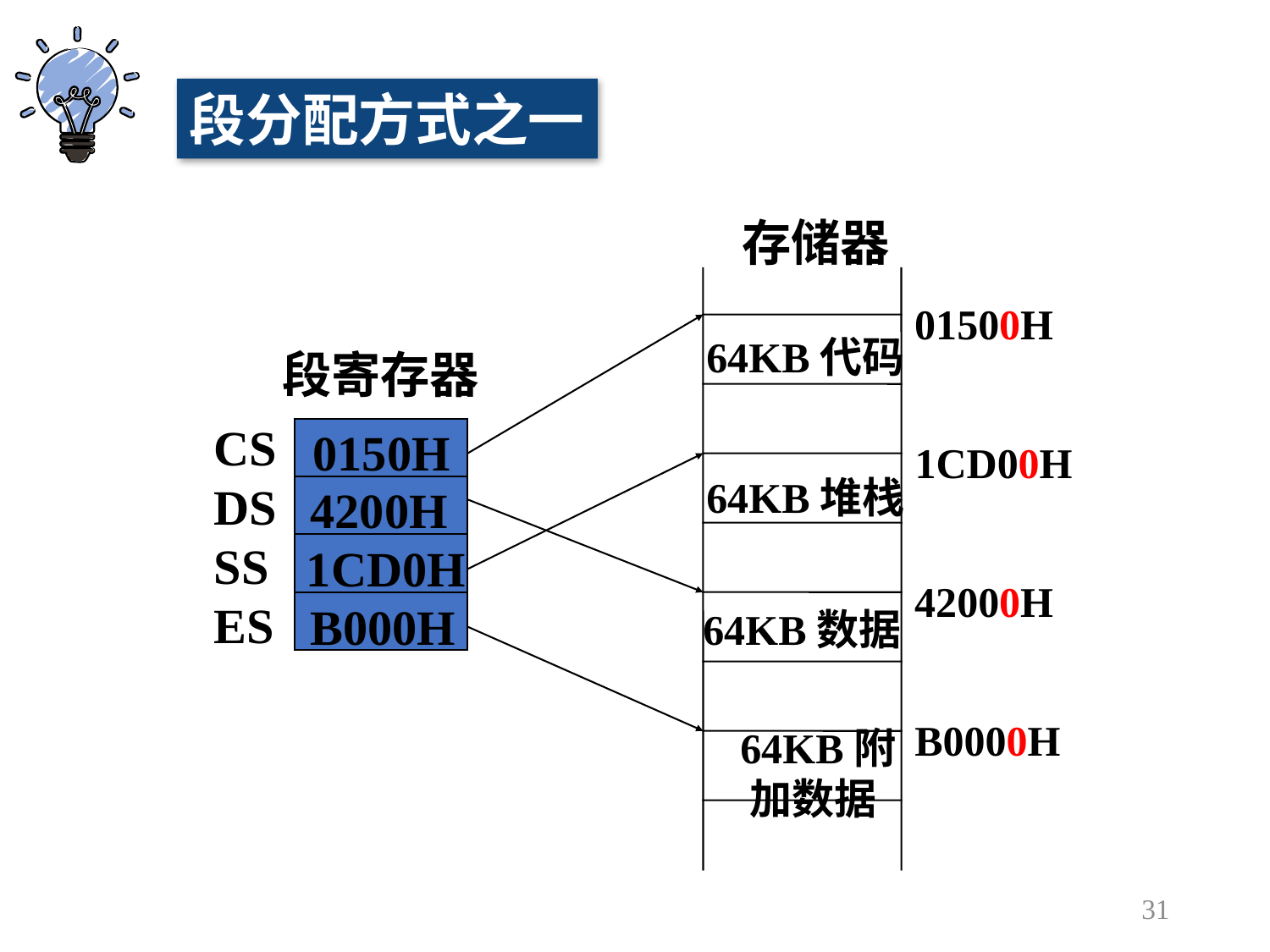

段分配方式之一
 存储器

01500H

64KB代码
段寄存器

CS
DS
SS
ES
0150H

4200H

1CD0H

1CD00H

64KB堆栈

42000H
B000H

64KB数据

B0000H
 64KB附
加数据

31